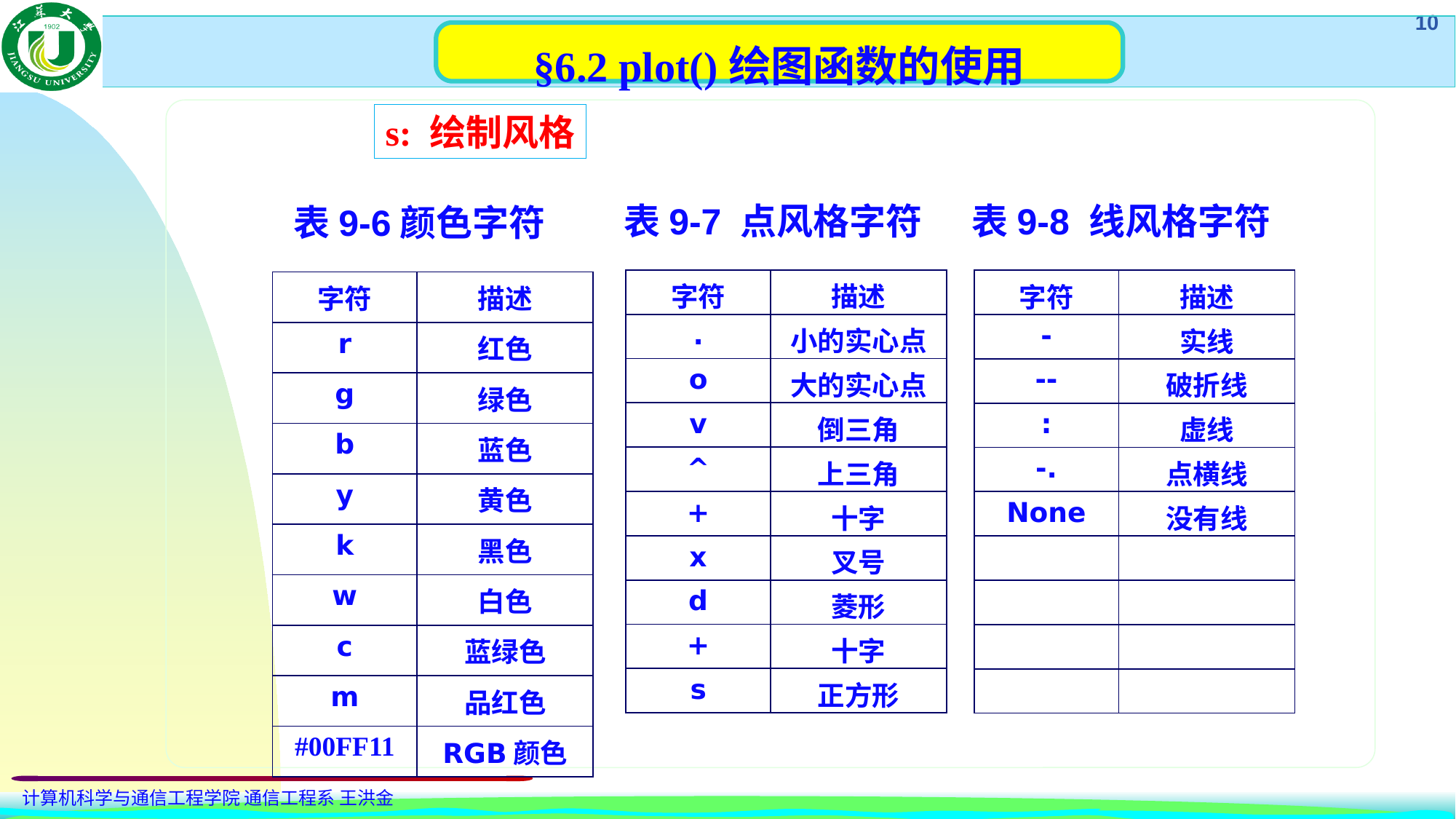

§6.2 plot()绘图函数的使用
s: 绘制风格
表9-7 点风格字符
表9-8 线风格字符
表9-6颜色字符
| 字符 | 描述 |
| --- | --- |
| . | 小的实心点 |
| o | 大的实心点 |
| v | 倒三角 |
| ^ | 上三角 |
| + | 十字 |
| x | 叉号 |
| d | 菱形 |
| + | 十字 |
| s | 正方形 |
| 字符 | 描述 |
| --- | --- |
| - | 实线 |
| -- | 破折线 |
| : | 虚线 |
| -. | 点横线 |
| None | 没有线 |
|  |  |
|  |  |
|  |  |
|  |  |
| 字符 | 描述 |
| --- | --- |
| r | 红色 |
| g | 绿色 |
| b | 蓝色 |
| y | 黄色 |
| k | 黑色 |
| w | 白色 |
| c | 蓝绿色 |
| m | 品红色 |
| #00FF11 | RGB颜色 |